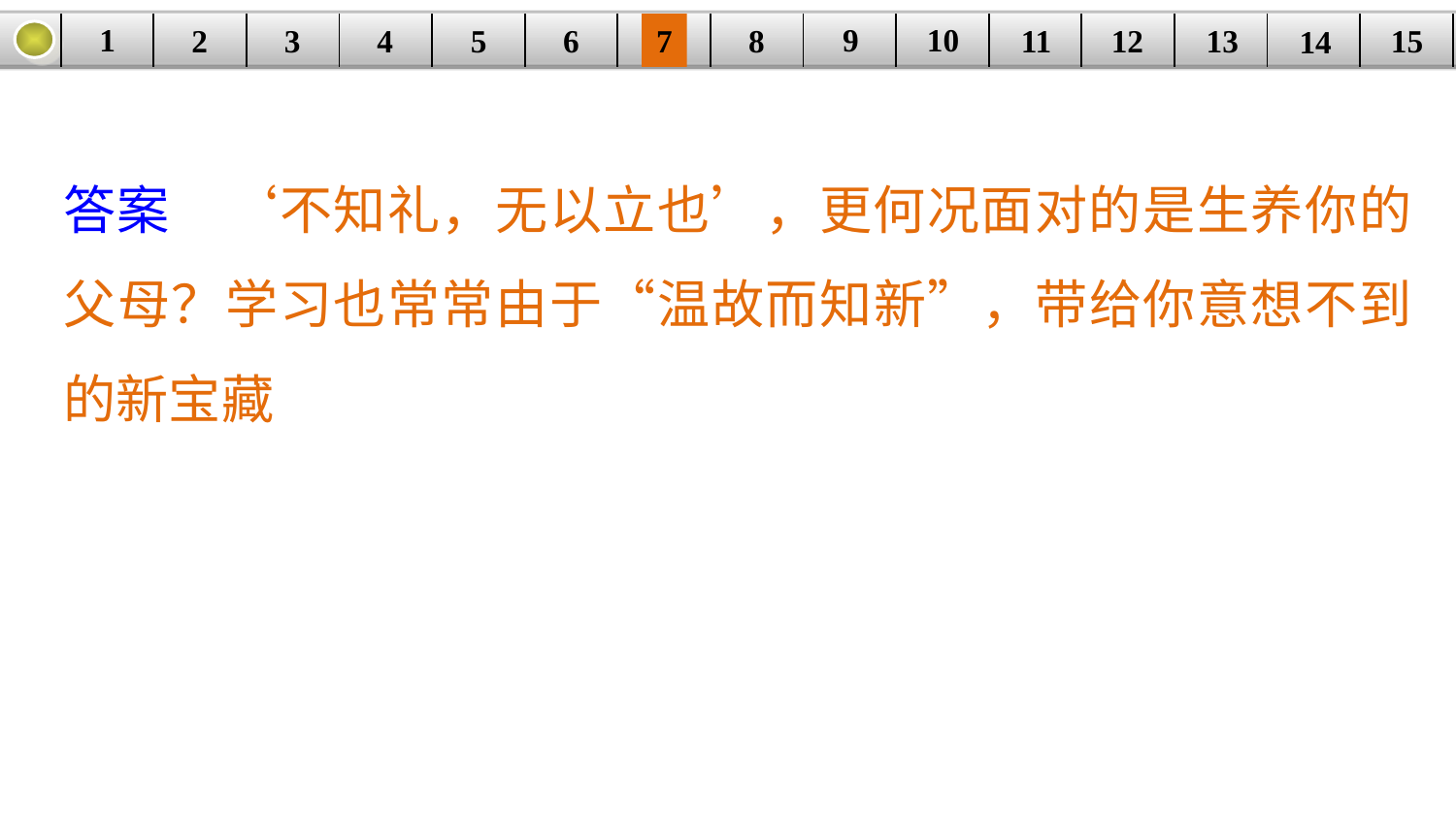

9
10
1
3
4
5
6
8
11
2
12
15
|  |  |  |  |  |  |  |  |  |  |  |  |  |  |  |
| --- | --- | --- | --- | --- | --- | --- | --- | --- | --- | --- | --- | --- | --- | --- |
7
13
14

答案　‘不知礼，无以立也’，更何况面对的是生养你的父母？学习也常常由于“温故而知新”，带给你意想不到的新宝藏